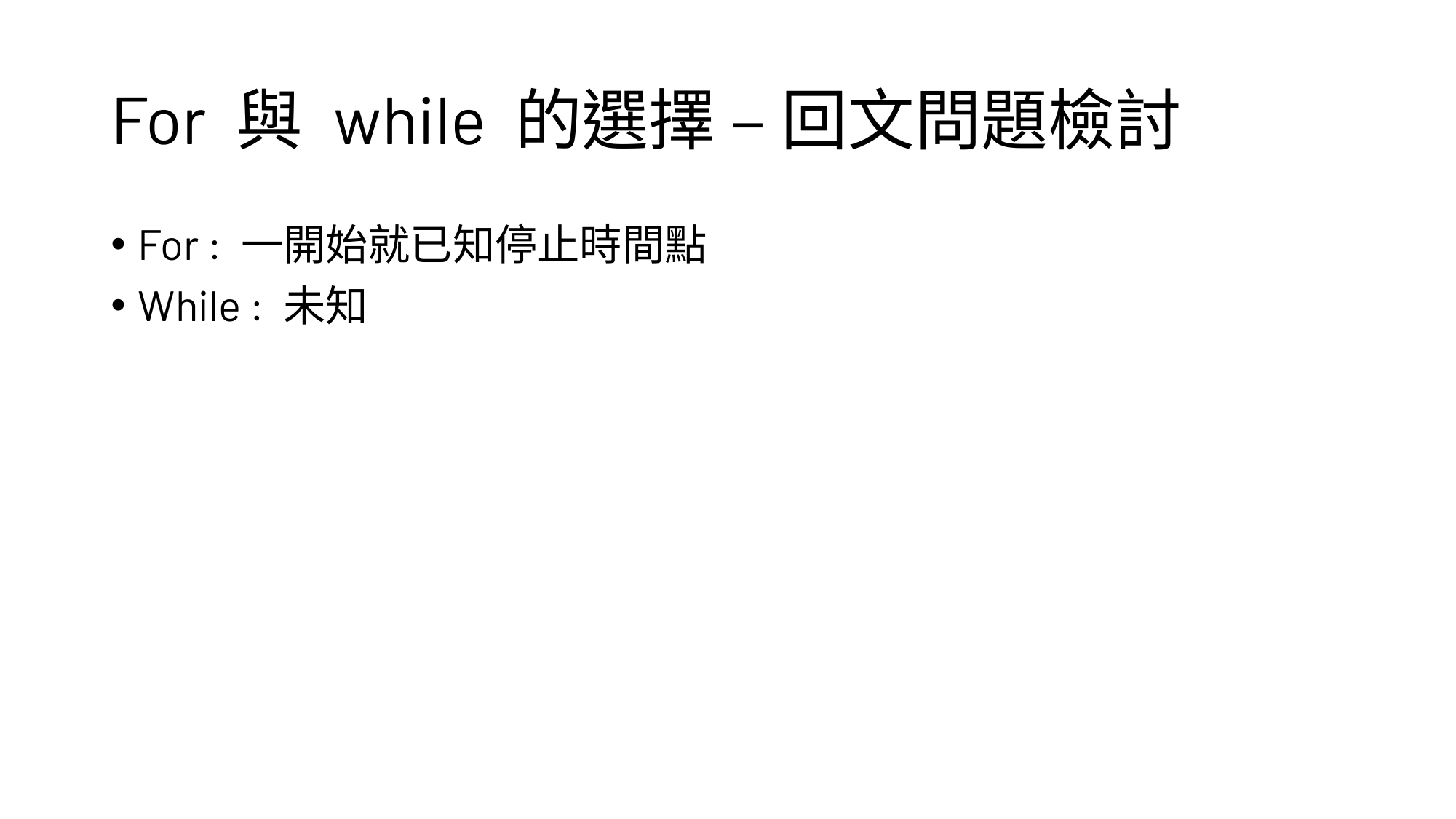

# For 與 while 的選擇 – 回文問題檢討
For : 一開始就已知停止時間點
While : 未知